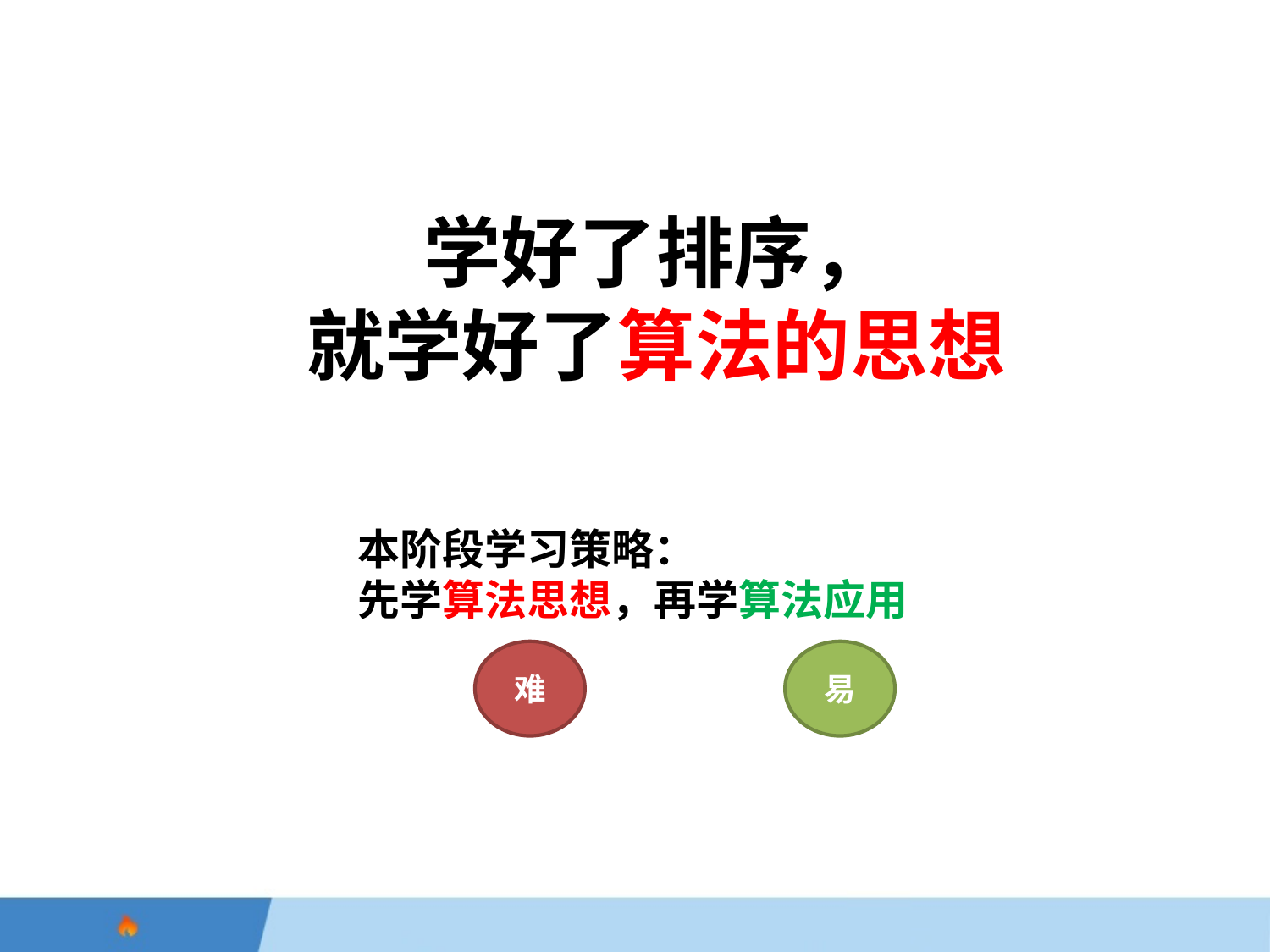

# 学好了排序， 就学好了算法的思想
本阶段学习策略：
先学算法思想，再学算法应用
难
易